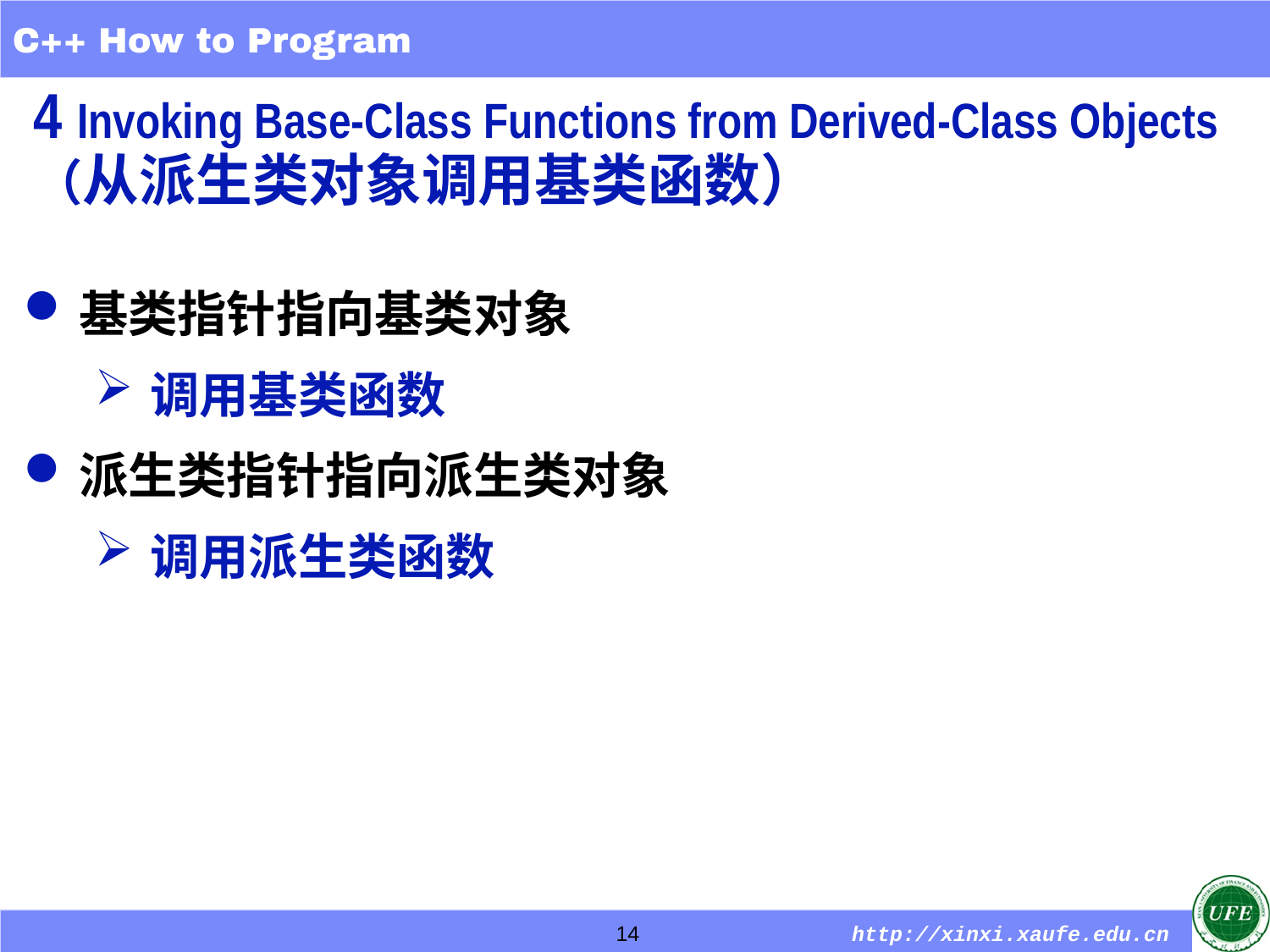

4 Invoking Base-Class Functions from Derived-Class Objects
（从派生类对象调用基类函数）
基类指针指向基类对象
调用基类函数
派生类指针指向派生类对象
调用派生类函数
14